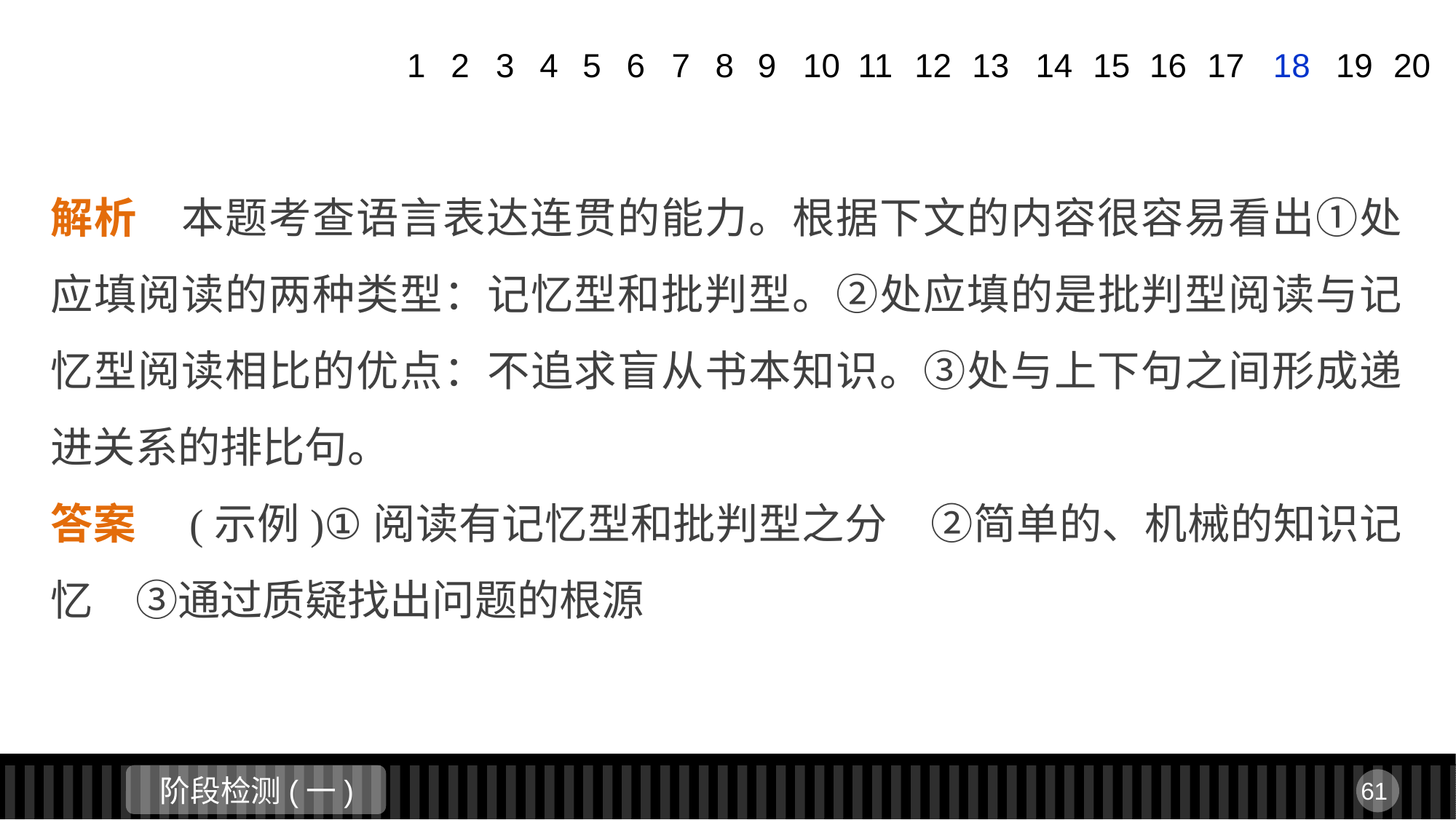

1
2
3
4
5
6
7
8
9
11
12
13
14
15
16
17
18
19
20
10
解析　本题考查语言表达连贯的能力。根据下文的内容很容易看出①处应填阅读的两种类型：记忆型和批判型。②处应填的是批判型阅读与记忆型阅读相比的优点：不追求盲从书本知识。③处与上下句之间形成递进关系的排比句。
答案　(示例)①阅读有记忆型和批判型之分　②简单的、机械的知识记忆　③通过质疑找出问题的根源